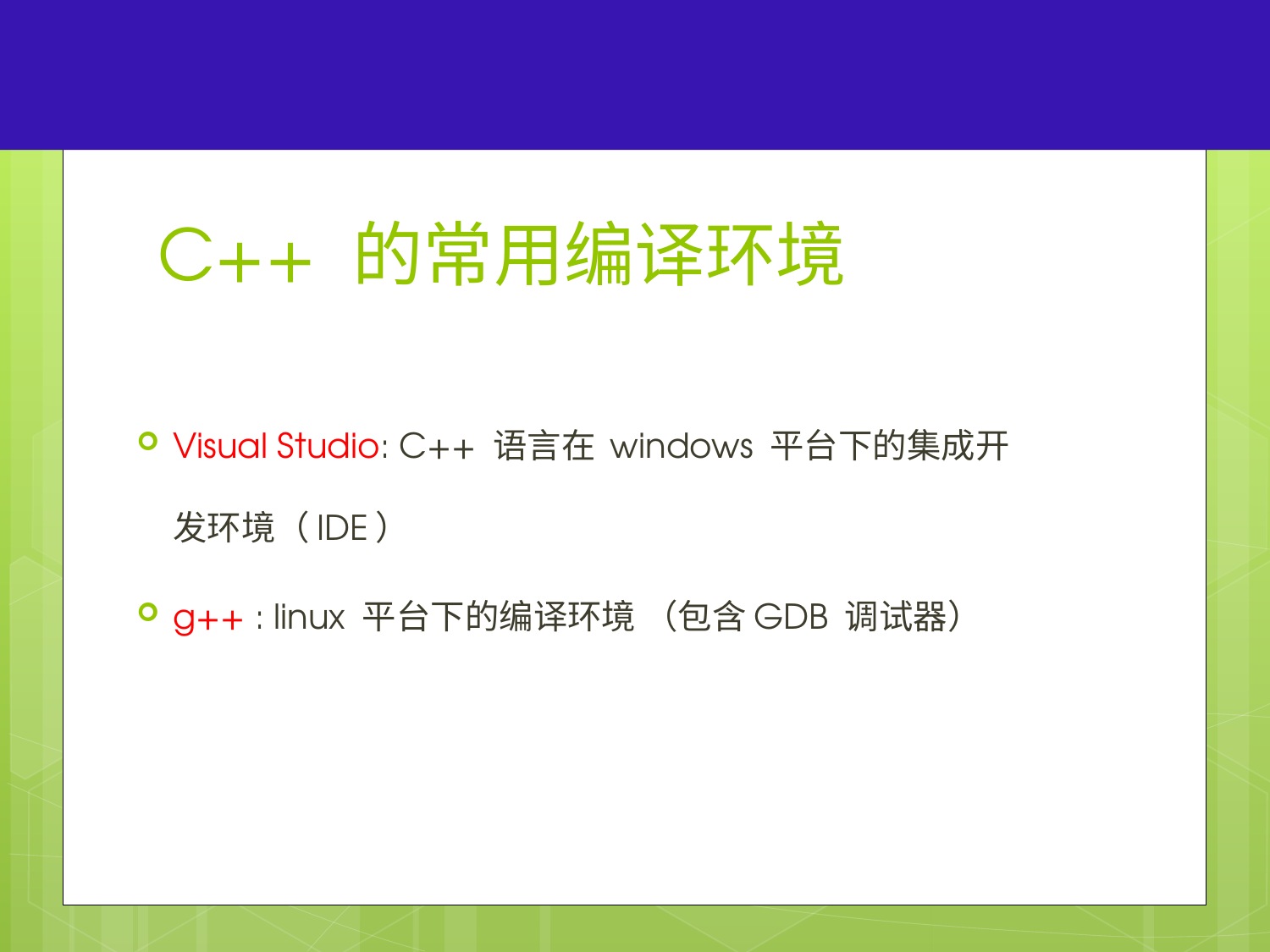

11
# C++ 的常用编译环境
Visual Studio: C++ 语言在 windows 平台下的集成开发环境（IDE）
g++ : linux 平台下的编译环境 （包含GDB 调试器）